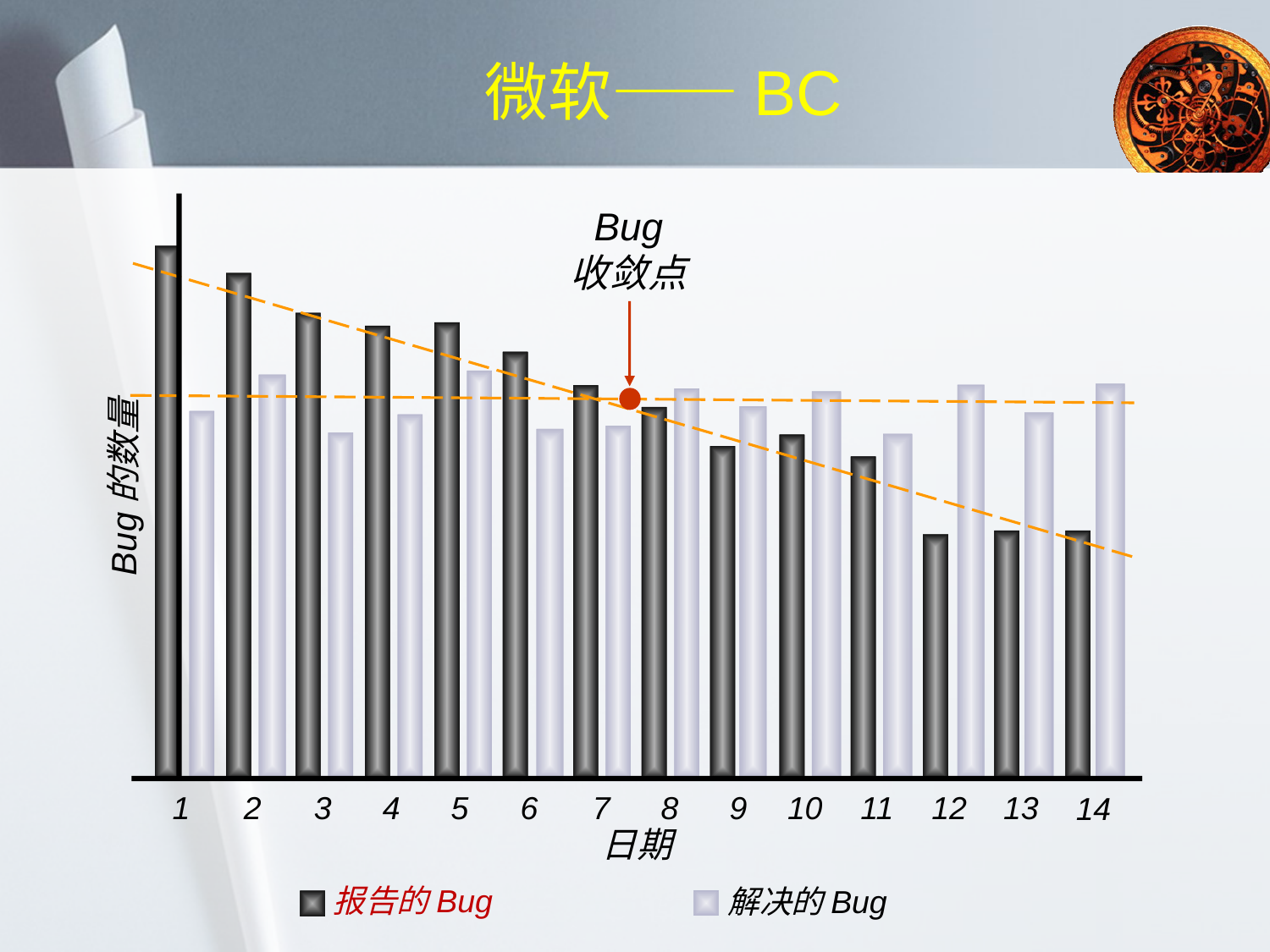

# 微软——BC

Bug
收敛点

报告的Bug

解决的Bug

Bug的数量

1
2
3
4
5
6
7
8
9
10
11
12
13
14
日期